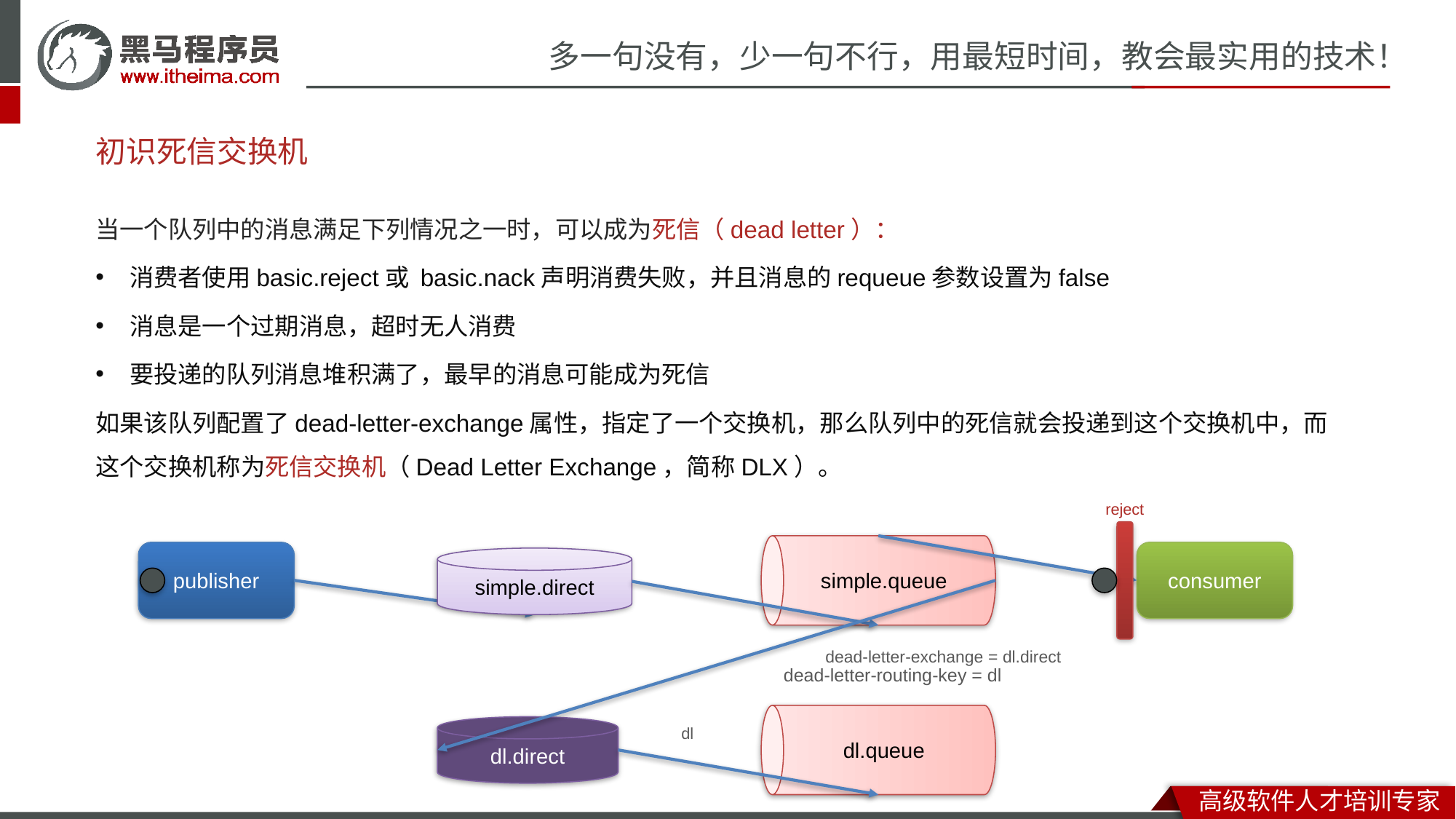

# 初识死信交换机
当一个队列中的消息满足下列情况之一时，可以成为死信（dead letter）：
消费者使用basic.reject或 basic.nack声明消费失败，并且消息的requeue参数设置为false
消息是一个过期消息，超时无人消费
要投递的队列消息堆积满了，最早的消息可能成为死信
如果该队列配置了dead-letter-exchange属性，指定了一个交换机，那么队列中的死信就会投递到这个交换机中，而这个交换机称为死信交换机（Dead Letter Exchange，简称DLX）。
simple.queue
reject

consumer
publisher
simple.direct

dl.queue
dead-letter-exchange = dl.direct
dead-letter-routing-key = dl
dl.direct
dl